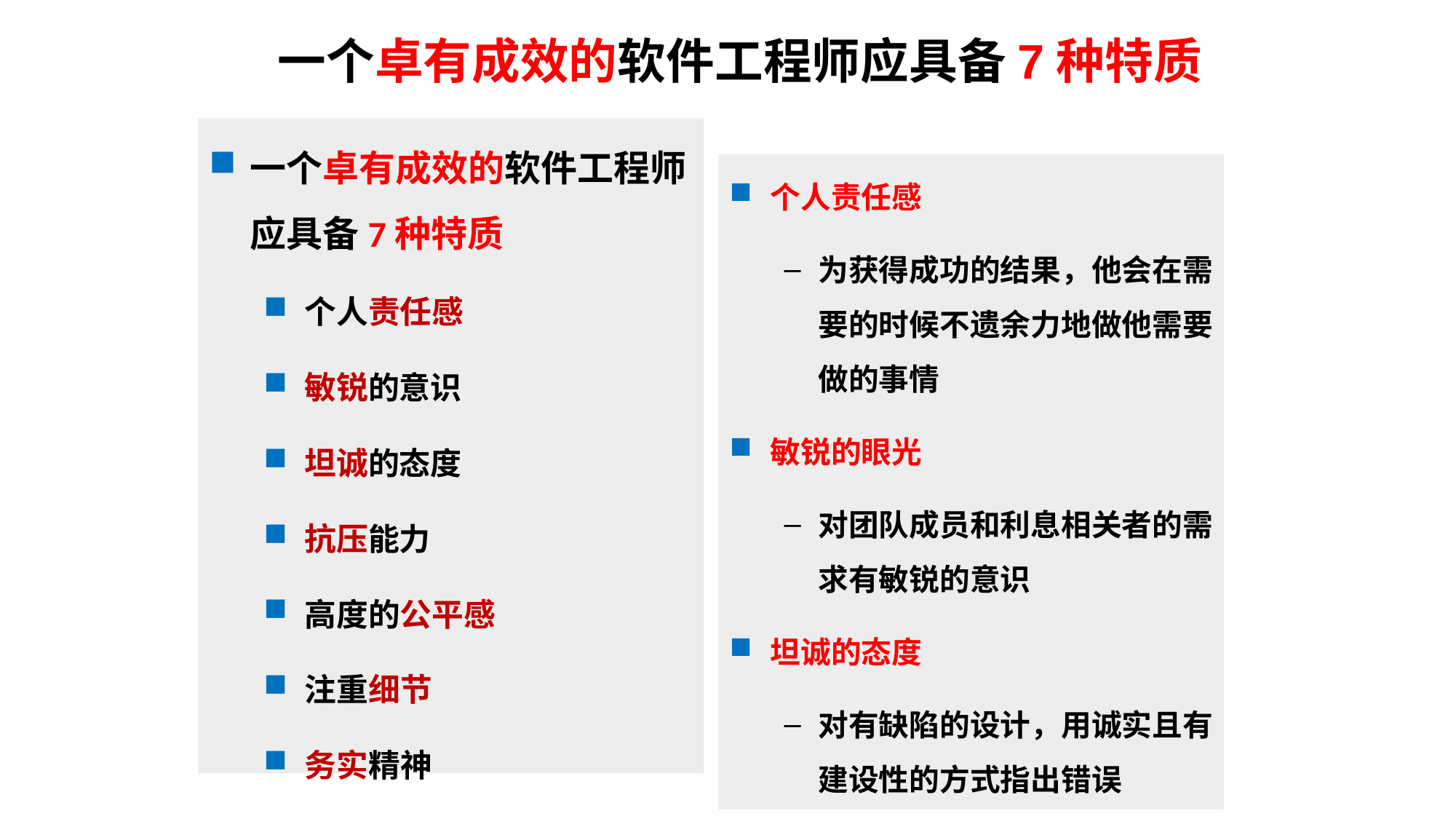

一个卓有成效的软件工程师应具备7种特质
一个卓有成效的软件工程师应具备7种特质
个人责任感
敏锐的意识
坦诚的态度
抗压能力
高度的公平感
注重细节
务实精神
个人责任感
为获得成功的结果，他会在需要的时候不遗余力地做他需要做的事情
敏锐的眼光
对团队成员和利息相关者的需求有敏锐的意识
坦诚的态度
对有缺陷的设计，用诚实且有建设性的方式指出错误